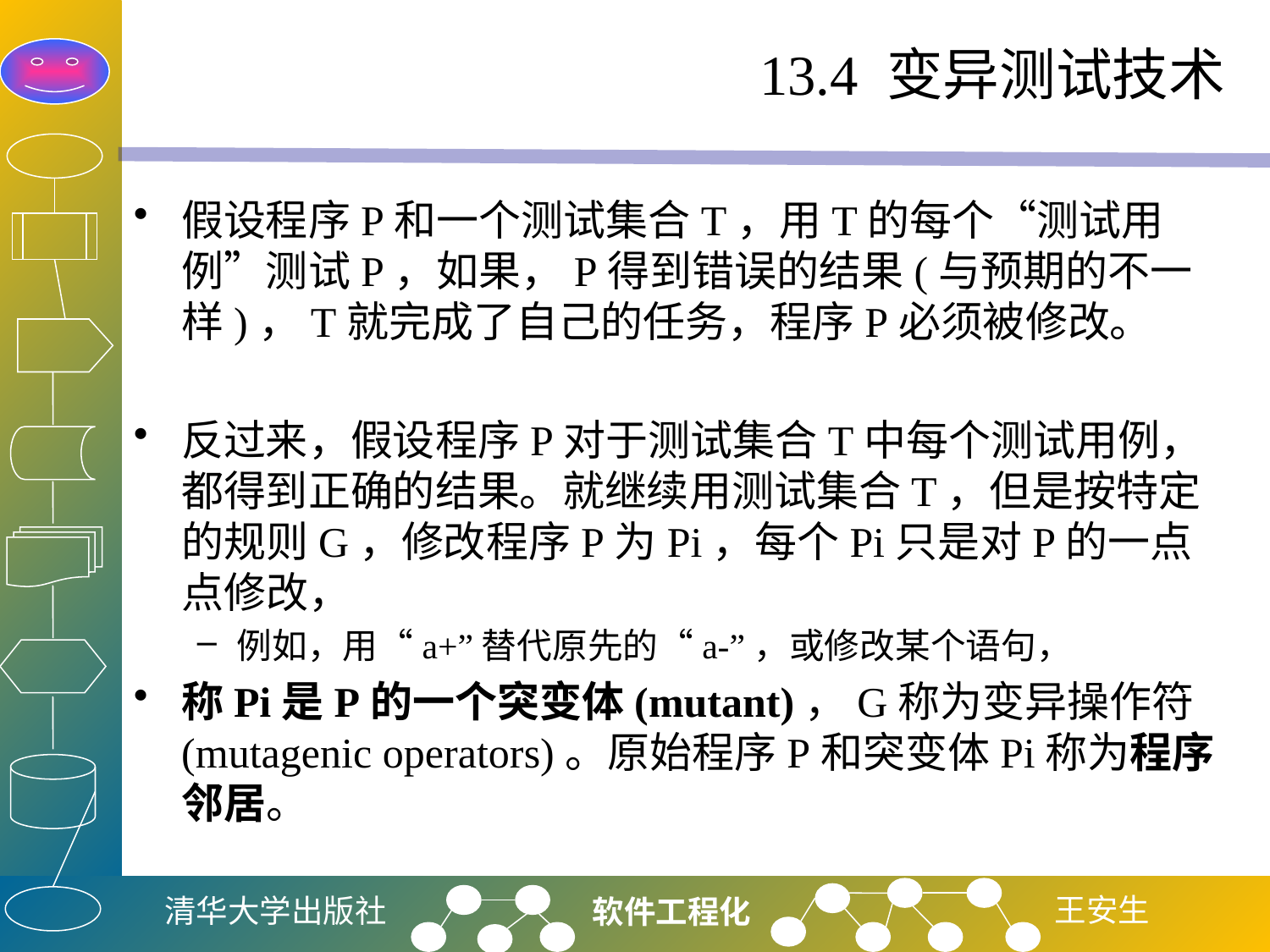

# 13.4 变异测试技术
假设程序P和一个测试集合T，用T的每个“测试用例”测试P，如果，P得到错误的结果(与预期的不一样)，T就完成了自己的任务，程序P必须被修改。

反过来，假设程序P对于测试集合T中每个测试用例，都得到正确的结果。就继续用测试集合T，但是按特定的规则G，修改程序P为Pi，每个Pi只是对P的一点点修改，
例如，用“a+”替代原先的“a-”，或修改某个语句，
称Pi是P的一个突变体(mutant)，G称为变异操作符(mutagenic operators)。原始程序P和突变体Pi称为程序邻居。